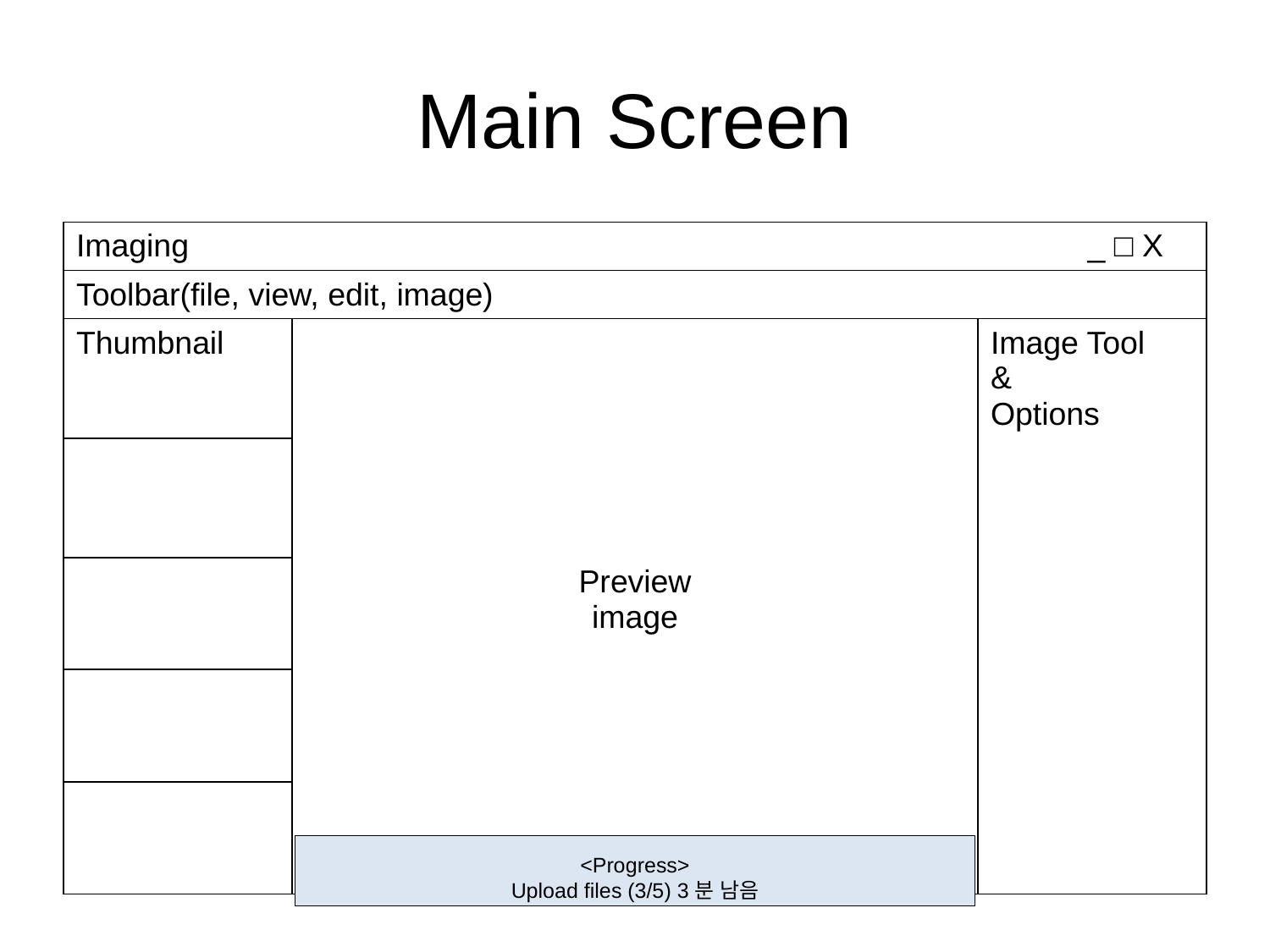

# Main Screen
| Imaging |  |  |  |  | \_ □ Χ |
| --- | --- | --- | --- | --- | --- |
| Toolbar(file, view, edit, image) |  |  |  |  |  |
| Thumbnail |  |  |  | Image Tool & Options |  |
|  |  |  |  |  |  |
|  |  | Preview image |  |  |  |
|  |  |  |  |  |  |
|  |  |  |  |  |  |
<Progress>
Upload files (3/5) 3분 남음